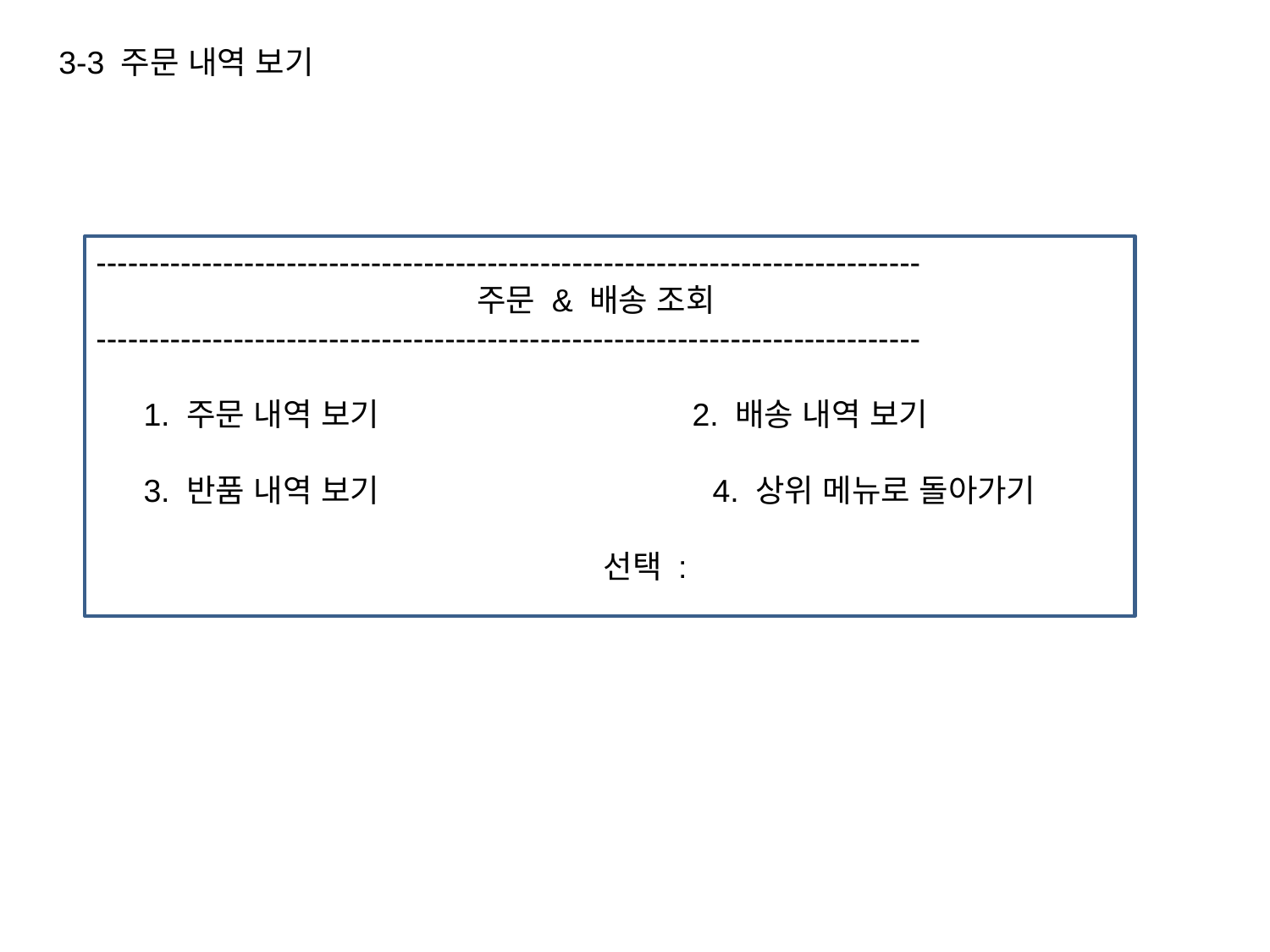

3-3 주문 내역 보기
------------------------------------------------------------------------------
			주문 & 배송 조회
------------------------------------------------------------------------------

	1. 주문 내역 보기  		                  2. 배송 내역 보기

 	3. 반품 내역 보기			      4. 상위 메뉴로 돌아가기

				        선택 :